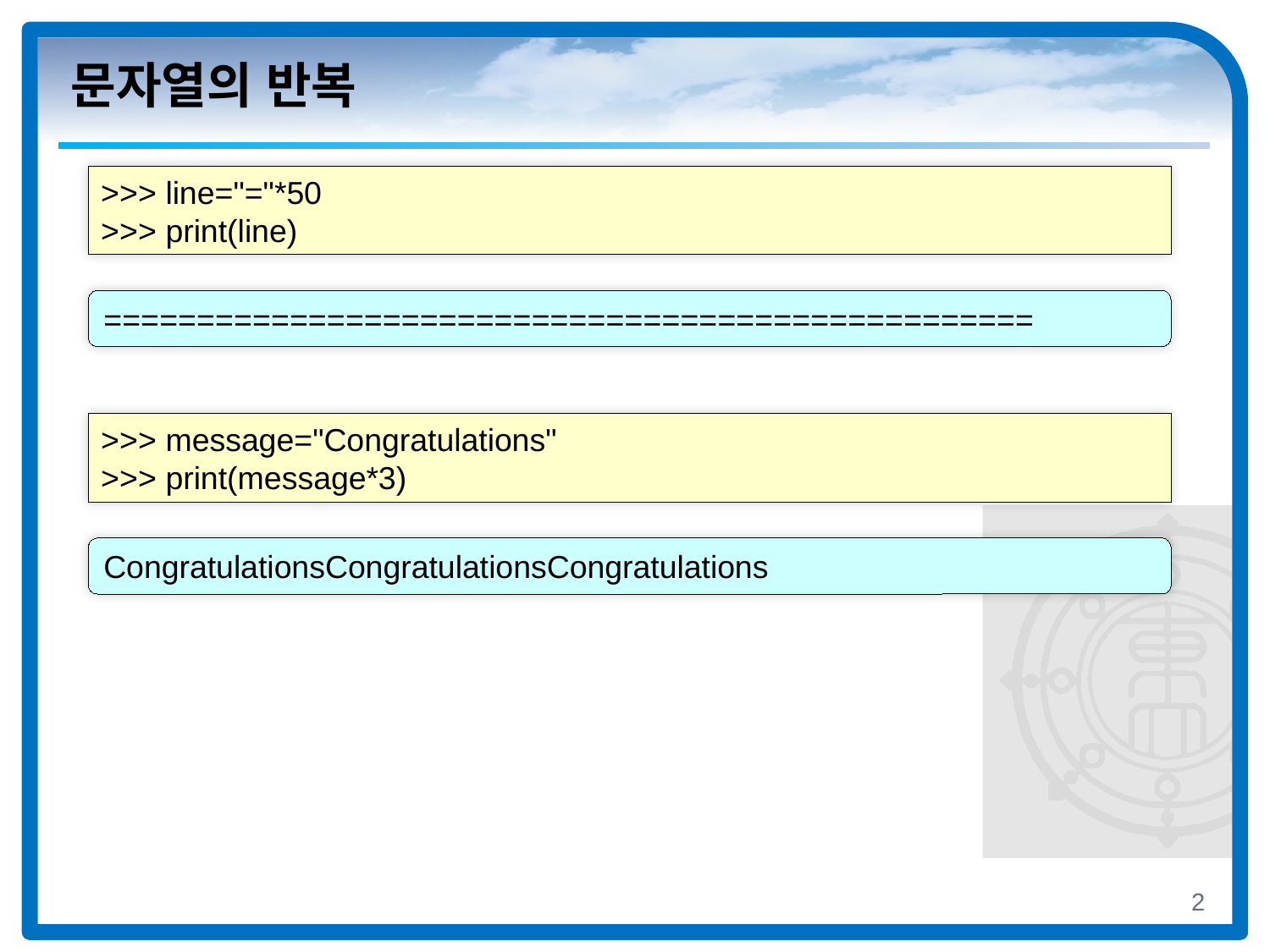

# 문자열의 반복
>>> line="="*50
>>> print(line)
==================================================
>>> message="Congratulations"
>>> print(message*3)
CongratulationsCongratulationsCongratulations
2